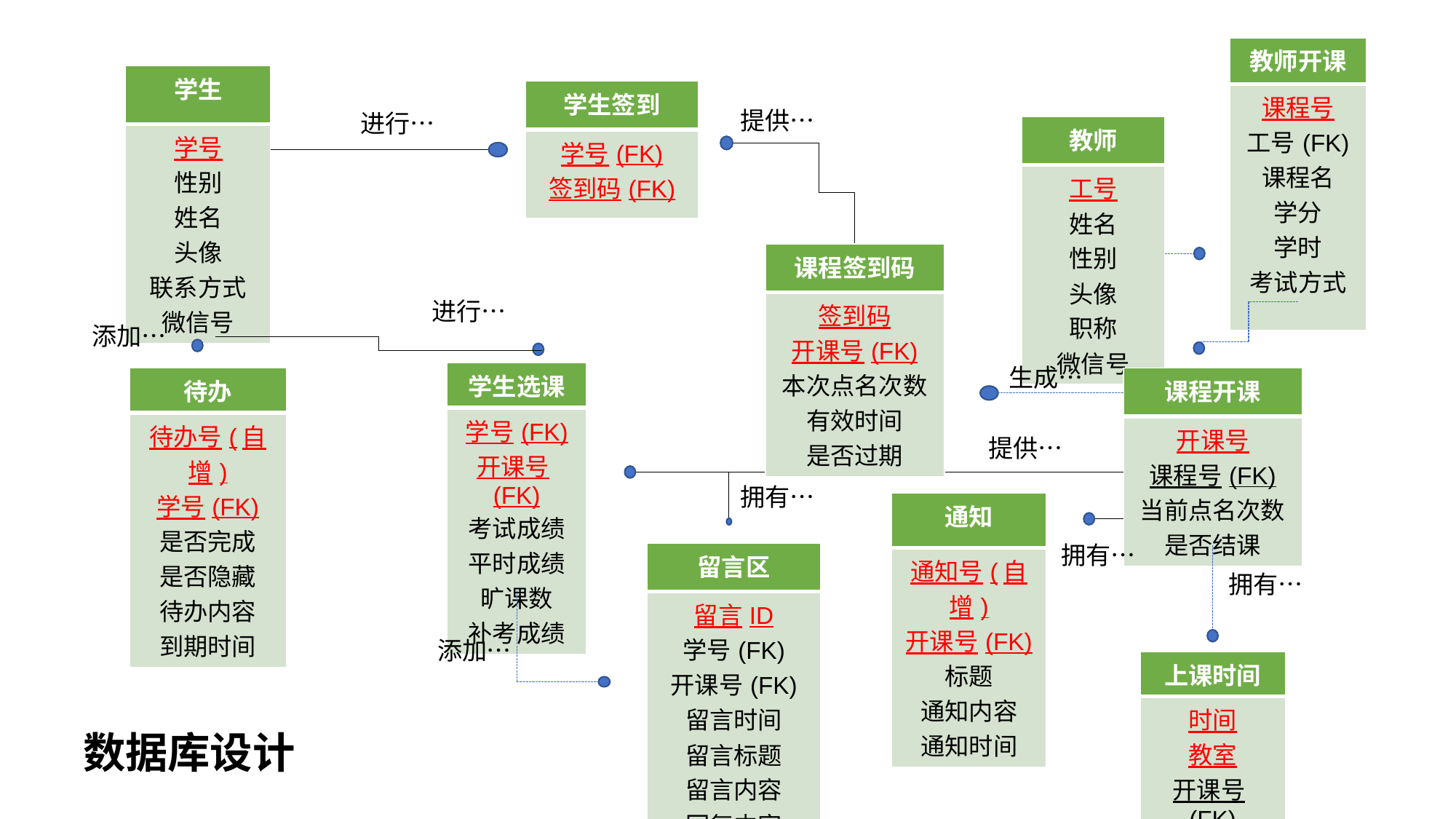

| 教师开课 |
| --- |
| 课程号 工号(FK) 课程名 学分 学时 考试方式 |
| 学生 |
| --- |
| 学号 性别 姓名 头像 联系方式 微信号 |
| 学生签到 |
| --- |
| 学号(FK) 签到码(FK) |

提供…
进行…
| 教师 |
| --- |
| 工号 姓名 性别 头像 职称 微信号 |

| 课程签到码 |
| --- |
| 签到码 开课号(FK) 本次点名次数 有效时间 是否过期 |

进行…
添加…

生成…
| 学生选课 |
| --- |
| 学号(FK) 开课号(FK) 考试成绩 平时成绩 旷课数 补考成绩 |
| 待办 |
| --- |
| 待办号(自增) 学号(FK) 是否完成 是否隐藏 待办内容 到期时间 |
| 课程开课 |
| --- |
| 开课号 课程号(FK) 当前点名次数 是否结课 |

提供…

拥有…
| 通知 |
| --- |
| 通知号(自增) 开课号(FK) 标题 通知内容 通知时间 |

拥有…
| 留言区 |
| --- |
| 留言ID 学号(FK) 开课号(FK) 留言时间 留言标题 留言内容 回复内容 |
拥有…
添加…

| 上课时间 |
| --- |
| 时间 教室 开课号(FK) |

数据库设计